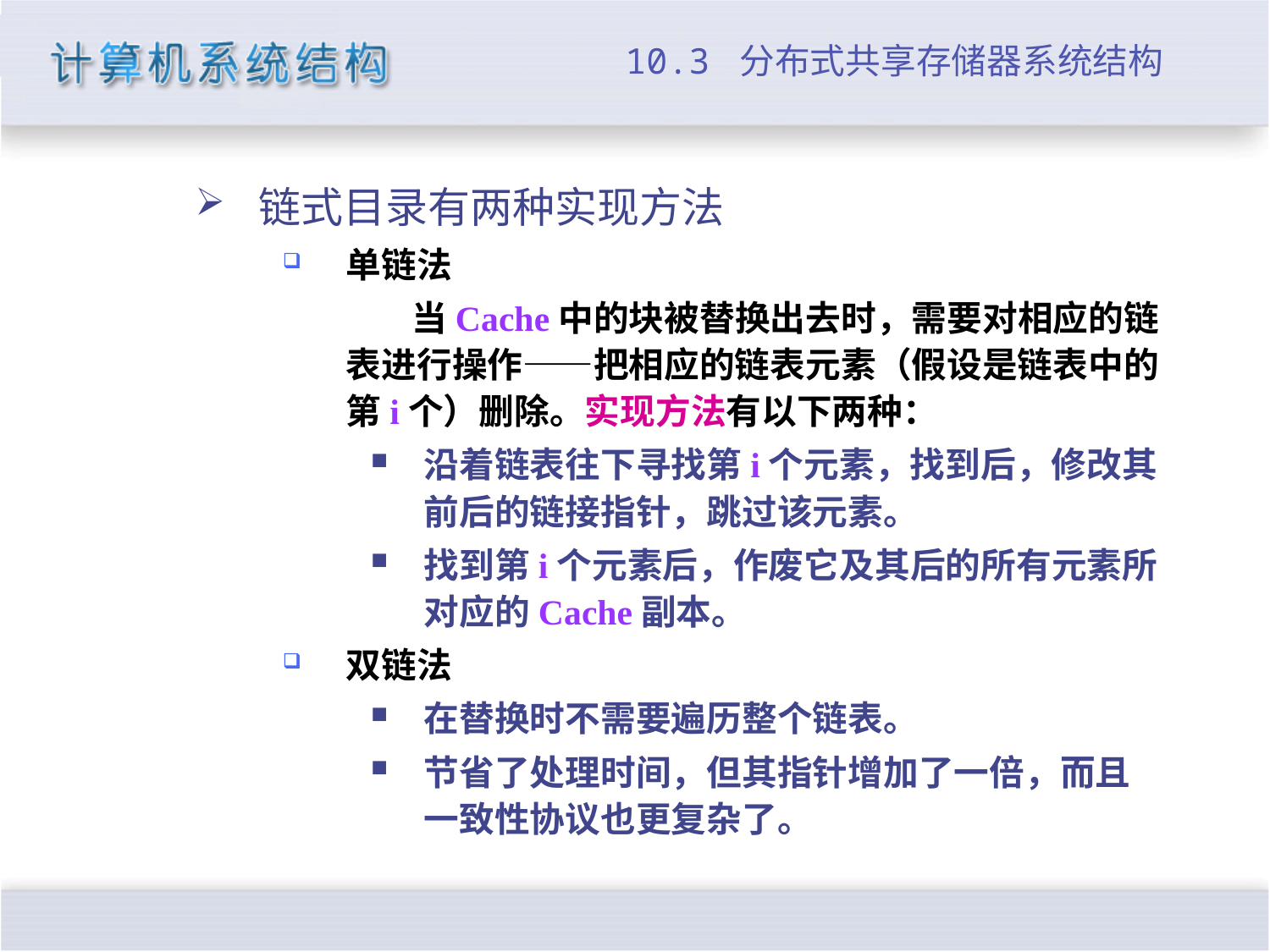

# 10.3 分布式共享存储器系统结构
链式目录有两种实现方法
单链法
               当Cache中的块被替换出去时，需要对相应的链表进行操作——把相应的链表元素（假设是链表中的第i个）删除。实现方法有以下两种：
沿着链表往下寻找第i个元素，找到后，修改其前后的链接指针，跳过该元素。
找到第i个元素后，作废它及其后的所有元素所对应的Cache副本。
双链法
在替换时不需要遍历整个链表。
节省了处理时间，但其指针增加了一倍，而且一致性协议也更复杂了。